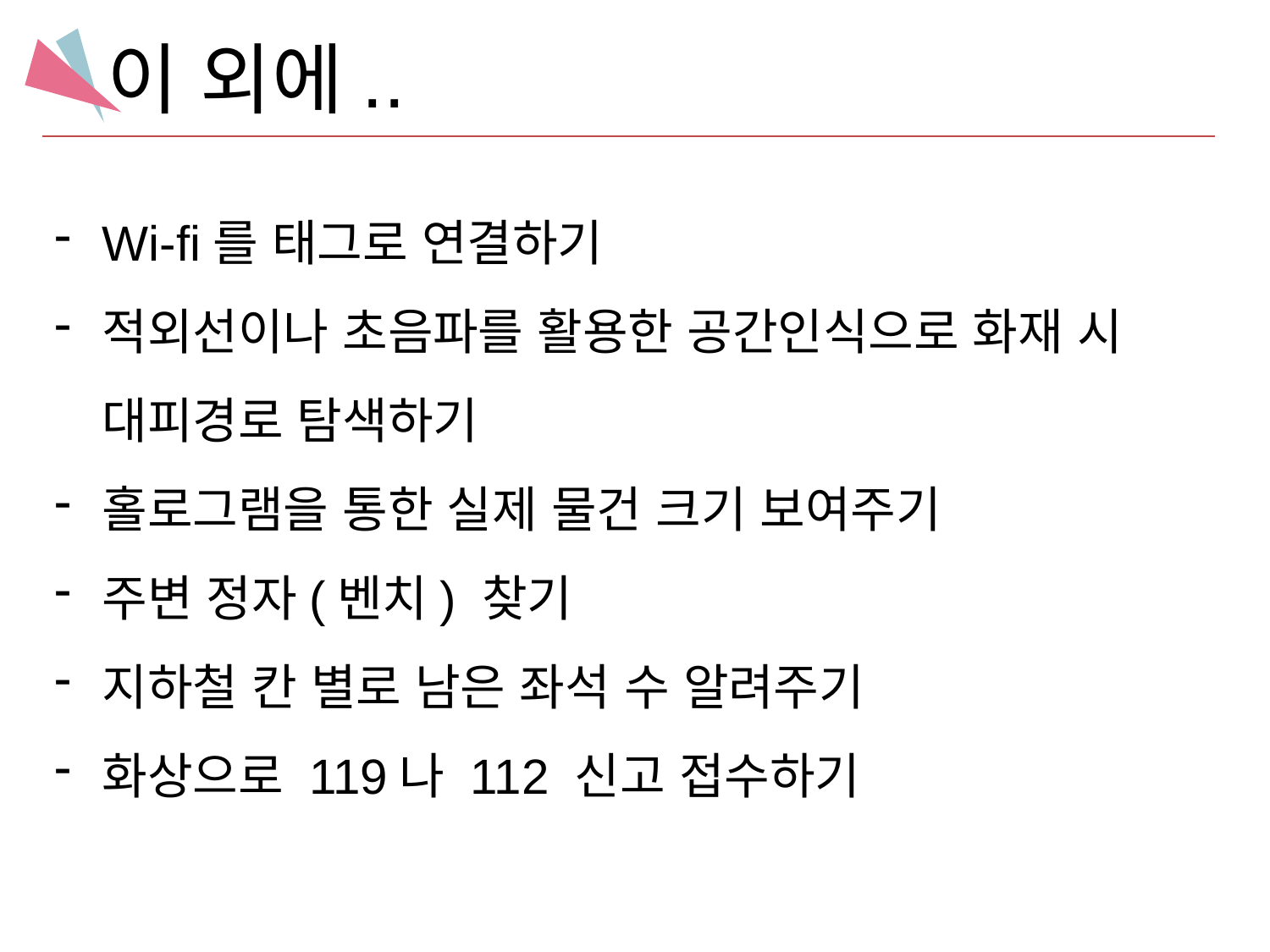

이 외에..

Wi-fi를 태그로 연결하기
적외선이나 초음파를 활용한 공간인식으로 화재 시 대피경로 탐색하기
홀로그램을 통한 실제 물건 크기 보여주기
주변 정자(벤치) 찾기
지하철 칸 별로 남은 좌석 수 알려주기
화상으로 119나 112 신고 접수하기